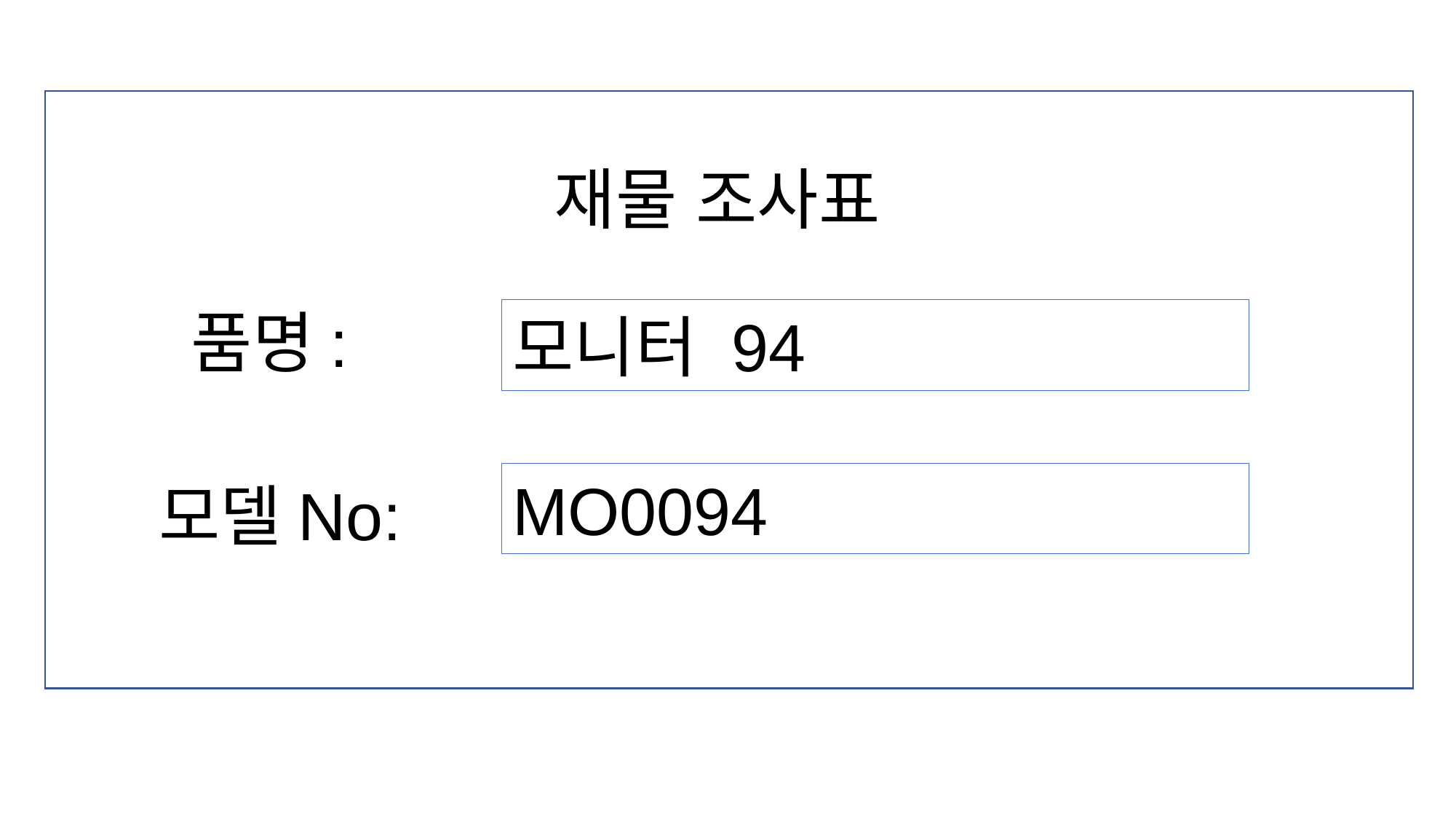

재물 조사표
품명:
모니터 94
MO0094
모델No: